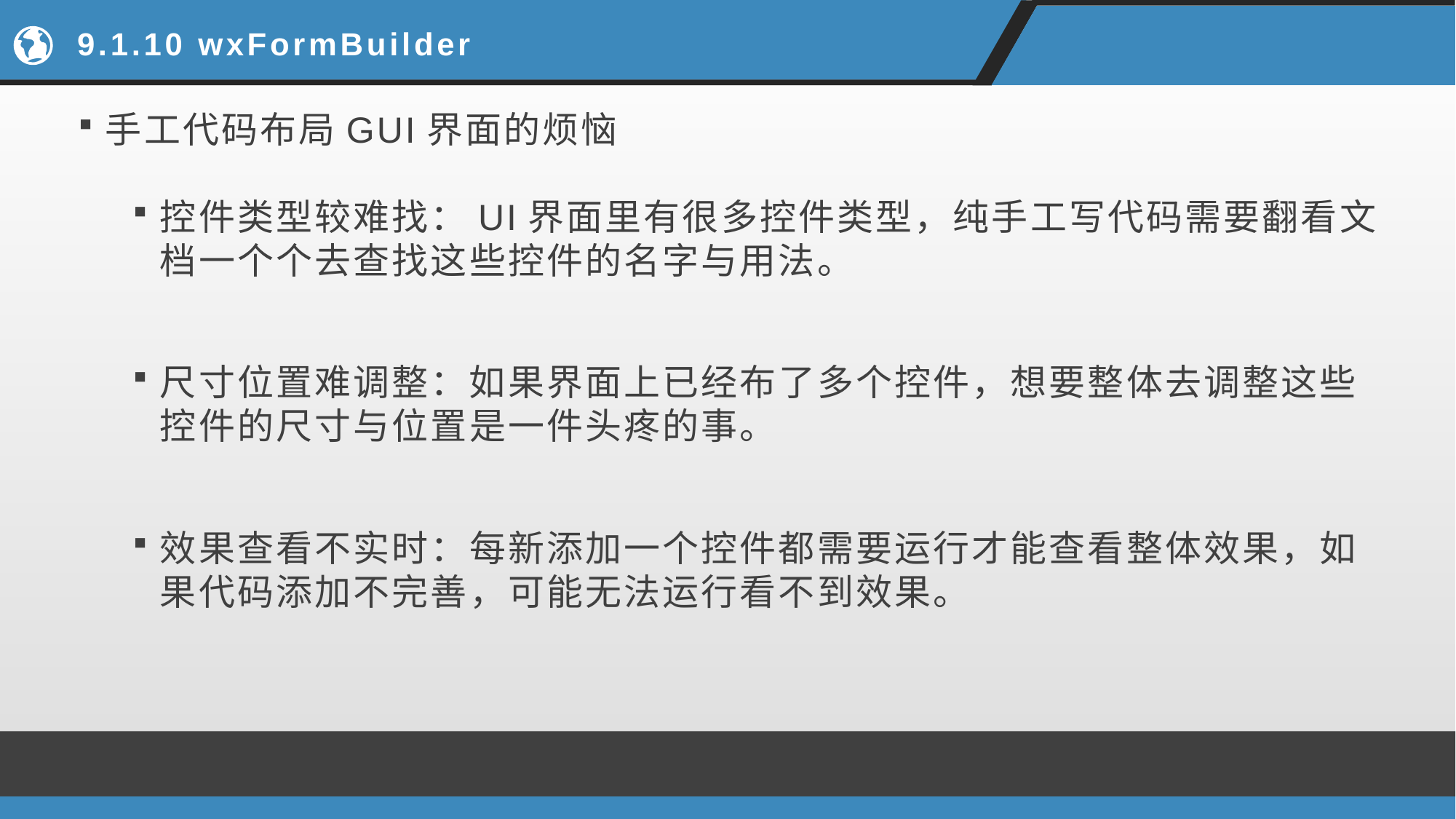

# 9.1.10 wxFormBuilder

手工代码布局GUI界面的烦恼

控件类型较难找：UI界面里有很多控件类型，纯手工写代码需要翻看文档一个个去查找这些控件的名字与用法。

尺寸位置难调整：如果界面上已经布了多个控件，想要整体去调整这些控件的尺寸与位置是一件头疼的事。

效果查看不实时：每新添加一个控件都需要运行才能查看整体效果，如果代码添加不完善，可能无法运行看不到效果。